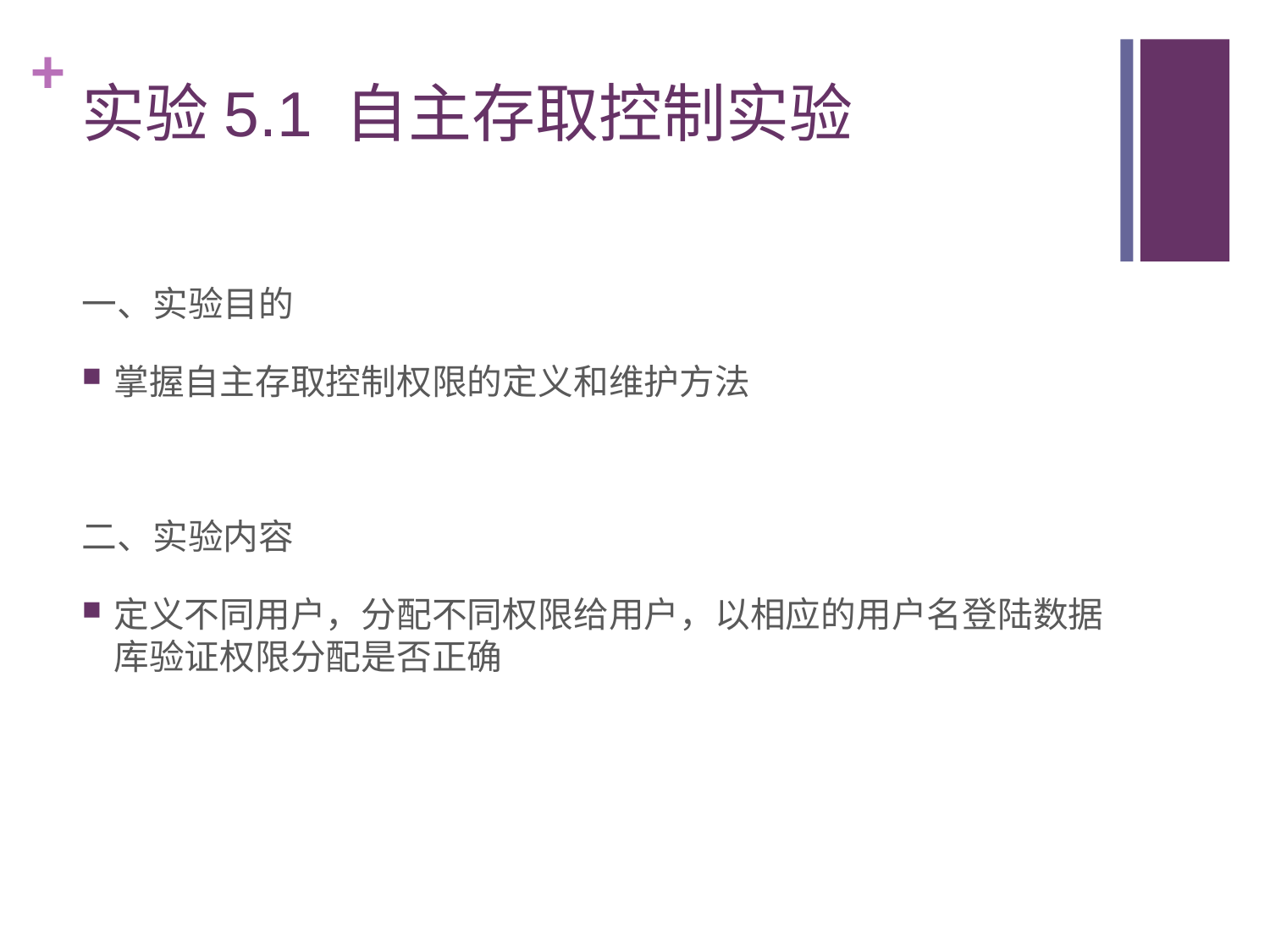

# 实验5.1 自主存取控制实验
一、实验目的
掌握自主存取控制权限的定义和维护方法

二、实验内容
定义不同用户，分配不同权限给用户，以相应的用户名登陆数据库验证权限分配是否正确